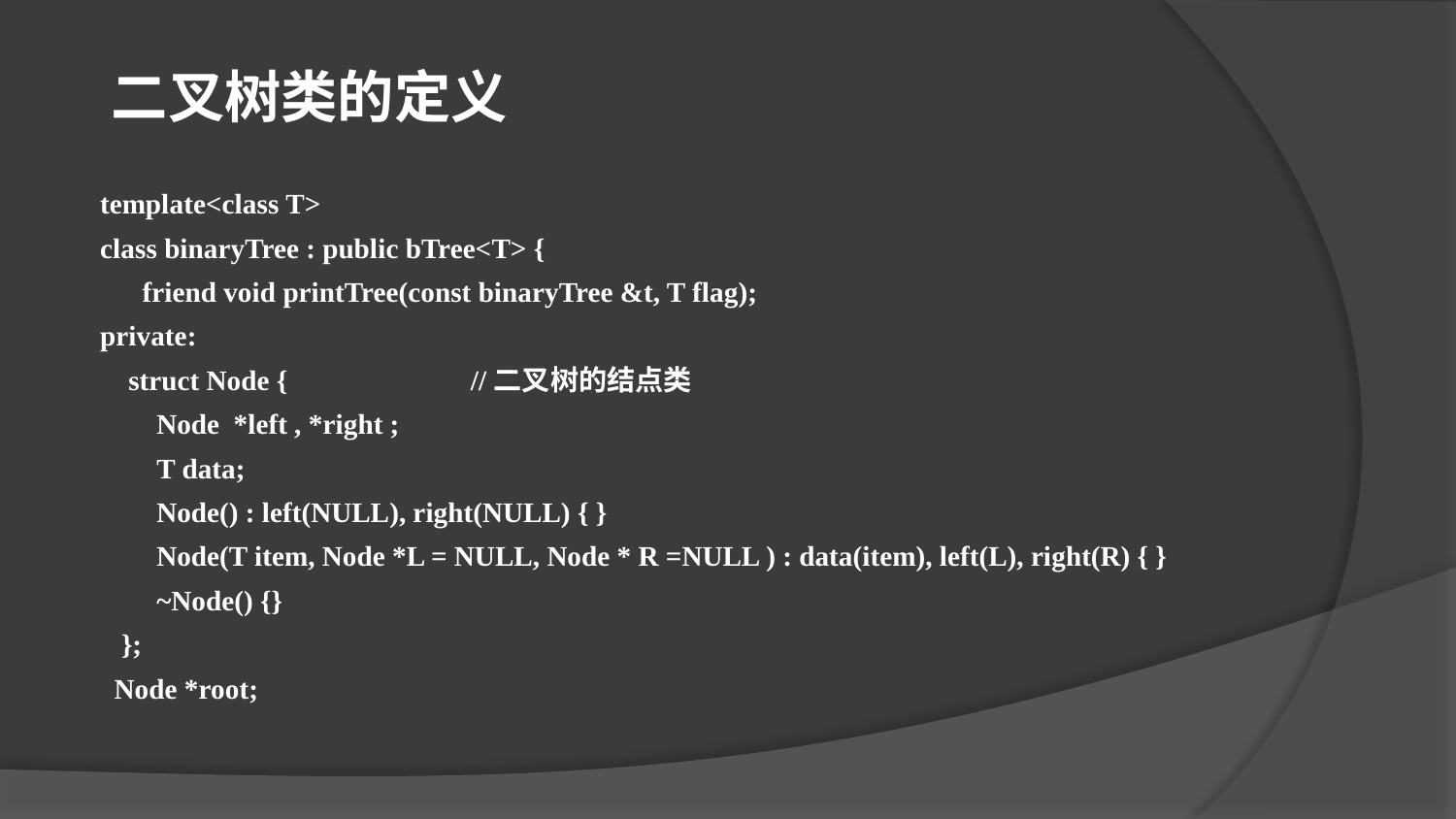

二叉树类的定义
template<class T>
class binaryTree : public bTree<T> {
      friend void printTree(const binaryTree &t, T flag);
private:
    struct Node {                          //二叉树的结点类
        Node  *left , *right ;
        T data;
        Node() : left(NULL), right(NULL) { }
        Node(T item, Node *L = NULL, Node * R =NULL ) : data(item), left(L), right(R) { }
        ~Node() {}
   };
  Node *root;